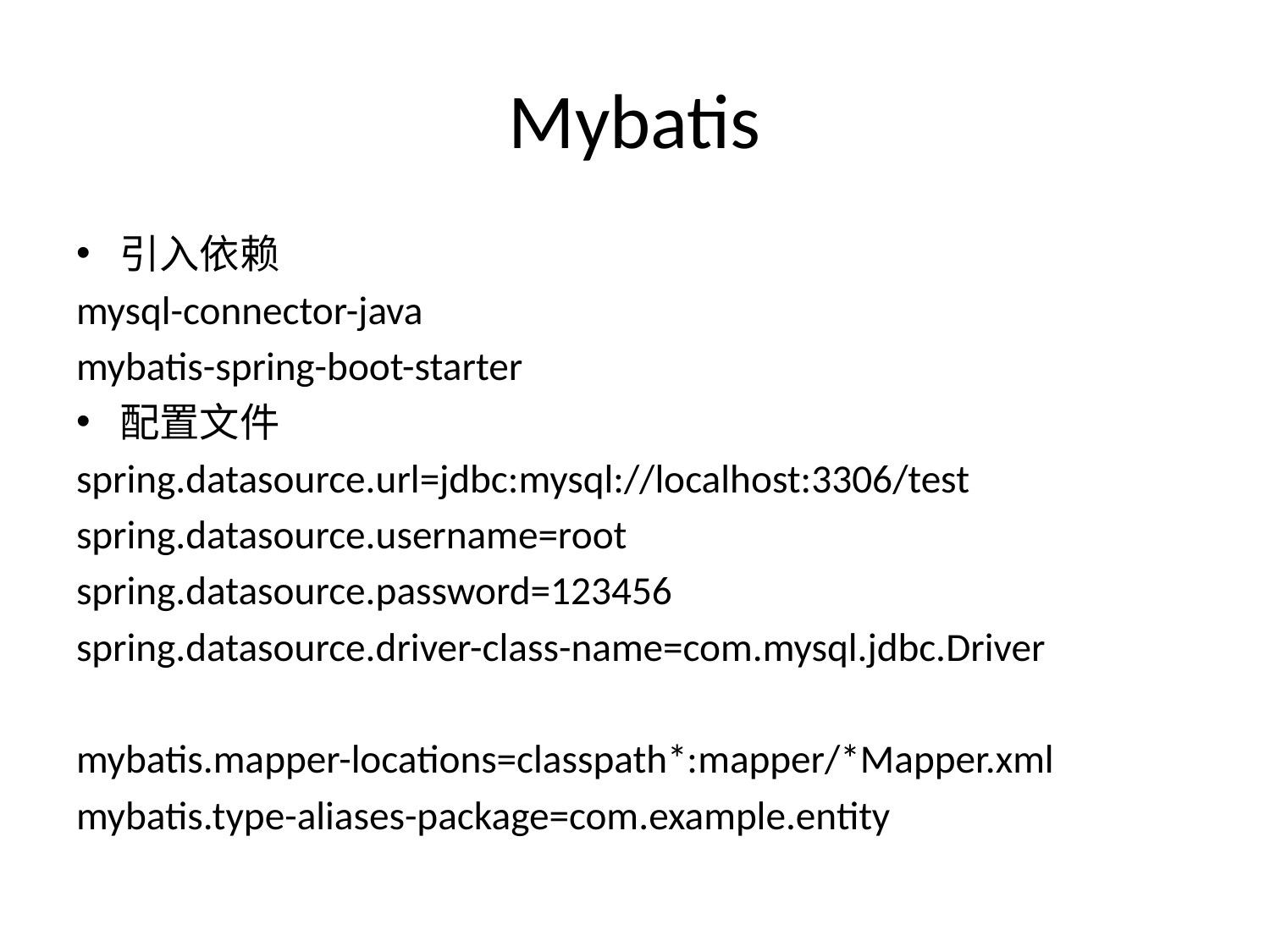

# Mybatis
引入依赖
mysql-connector-java
mybatis-spring-boot-starter
配置文件
spring.datasource.url=jdbc:mysql://localhost:3306/test
spring.datasource.username=root
spring.datasource.password=123456
spring.datasource.driver-class-name=com.mysql.jdbc.Driver

mybatis.mapper-locations=classpath*:mapper/*Mapper.xml
mybatis.type-aliases-package=com.example.entity